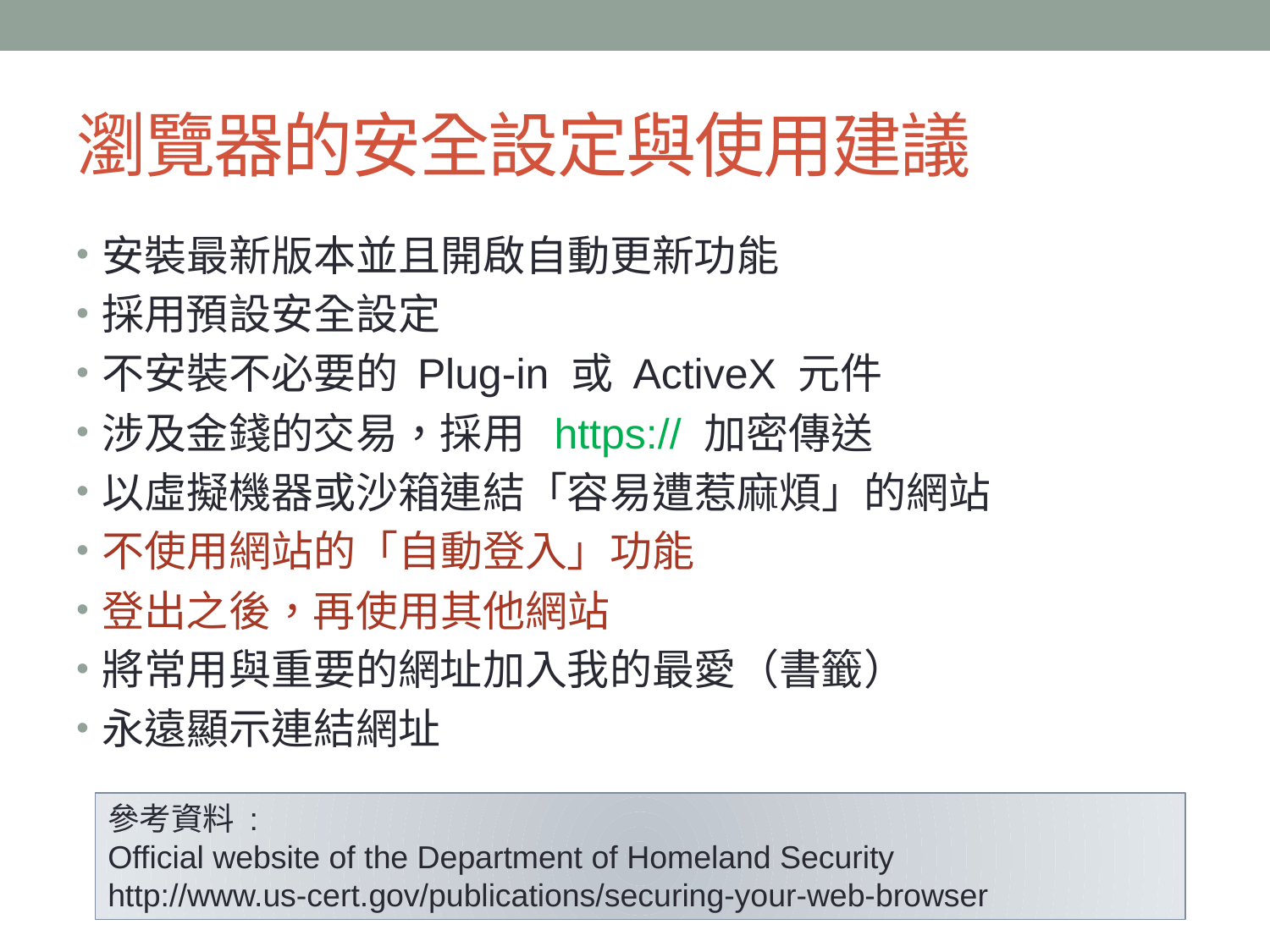

# 瀏覽器的安全設定與使用建議
安裝最新版本並且開啟自動更新功能
採用預設安全設定
不安裝不必要的 Plug-in 或 ActiveX 元件
涉及金錢的交易，採用  https:// 加密傳送
以虛擬機器或沙箱連結「容易遭惹麻煩」的網站
不使用網站的「自動登入」功能
登出之後，再使用其他網站
將常用與重要的網址加入我的最愛（書籤）
永遠顯示連結網址
參考資料 :
Official website of the Department of Homeland Security
http://www.us-cert.gov/publications/securing-your-web-browser